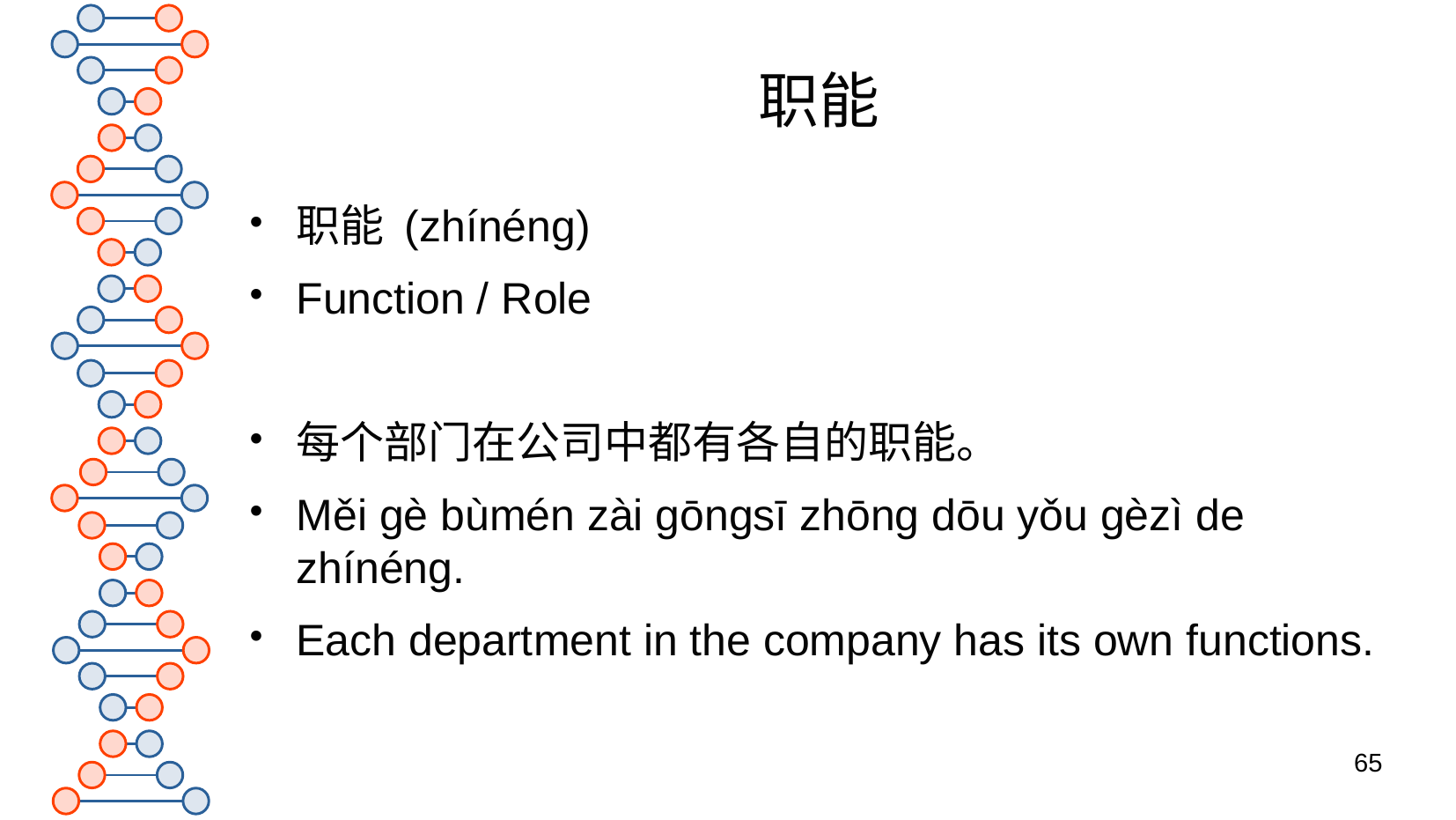

# 职能
职能 (zhínéng)
Function / Role

每个部门在公司中都有各自的职能。
Měi gè bùmén zài gōngsī zhōng dōu yǒu gèzì de zhínéng.
Each department in the company has its own functions.

65